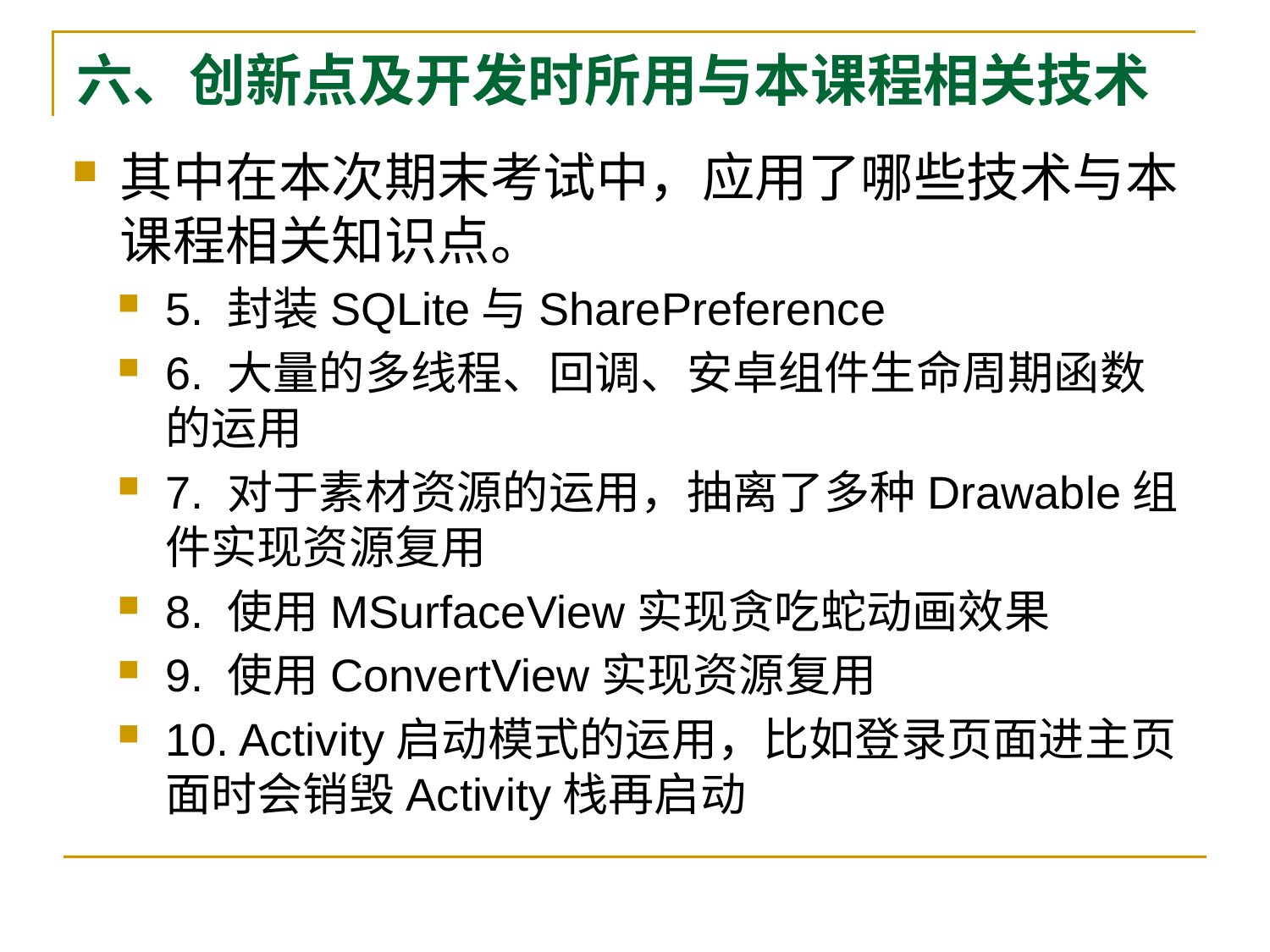

# 六、创新点及开发时所用与本课程相关技术
其中在本次期末考试中，应用了哪些技术与本课程相关知识点。
5. 封装SQLite与SharePreference
6. 大量的多线程、回调、安卓组件生命周期函数的运用
7. 对于素材资源的运用，抽离了多种Drawable组件实现资源复用
8. 使用MSurfaceView实现贪吃蛇动画效果
9. 使用ConvertView实现资源复用
10. Activity启动模式的运用，比如登录页面进主页面时会销毁Activity栈再启动